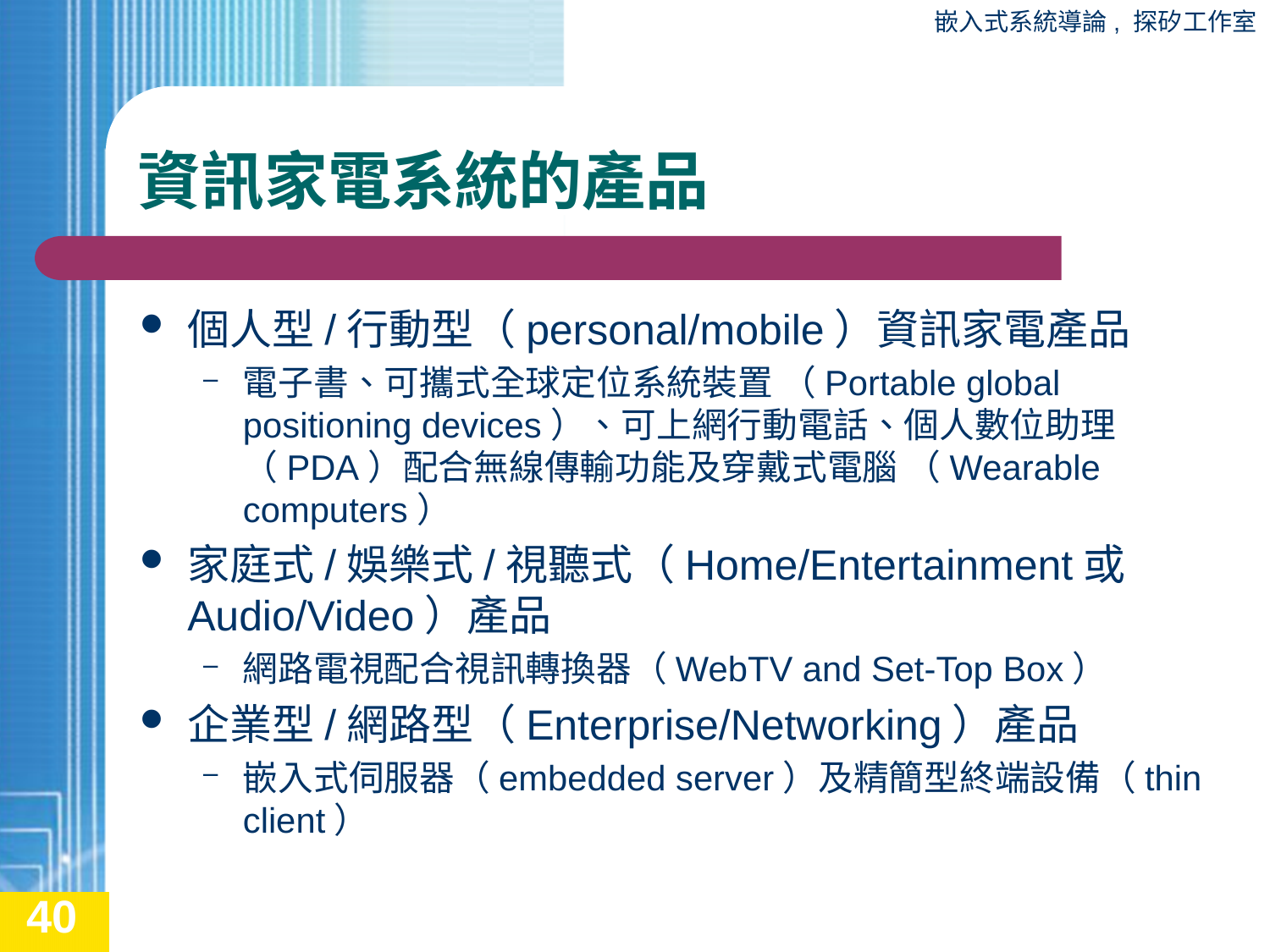

個人型/行動型（personal/mobile）資訊家電產品
電子書、可攜式全球定位系統裝置 （Portable global positioning devices）、可上網行動電話、個人數位助理（PDA）配合無線傳輸功能及穿戴式電腦 （Wearable computers）
家庭式/娛樂式/視聽式（Home/Entertainment或Audio/Video）產品
網路電視配合視訊轉換器（WebTV and Set-Top Box）
企業型/網路型（Enterprise/Networking）產品
嵌入式伺服器（embedded server）及精簡型終端設備（thin client）
嵌入式系統導論, 探矽工作室
# 資訊家電系統的產品
40